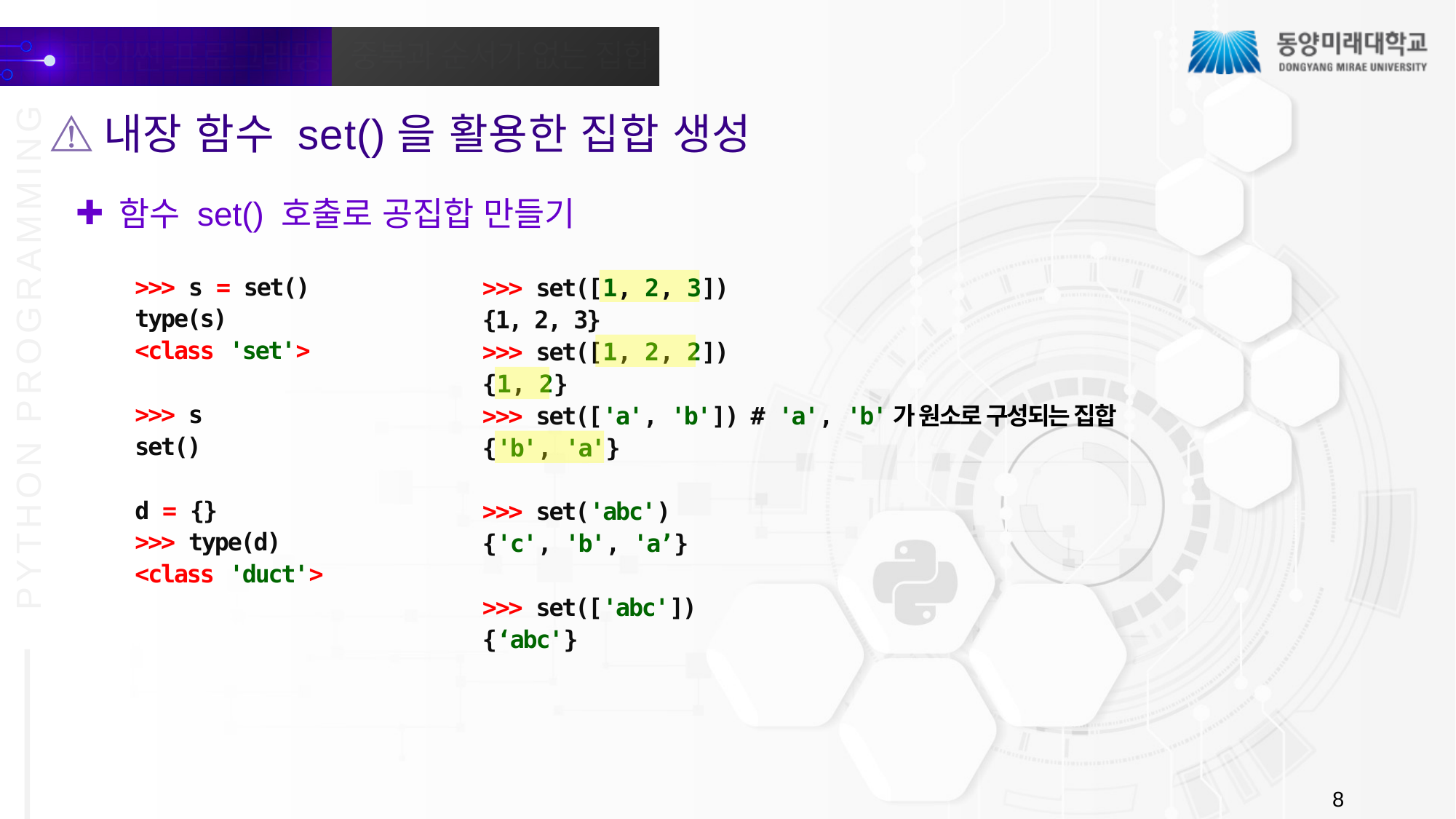

내장 함수 set()을 활용한 집합 생성
함수 set() 호출로 공집합 만들기

>>> s = set()
type(s)
<class 'set'>

>>> s
set()

d = {}
>>> type(d)
<class 'duct'>

>>> set([1, 2, 3])
{1, 2, 3}
>>> set([1, 2, 2])
{1, 2}
>>> set(['a', 'b']) # 'a', 'b'가 원소로 구성되는 집합
{'b', 'a'}

>>> set('abc')
{'c', 'b', 'a’}

>>> set(['abc'])
{‘abc'}

8